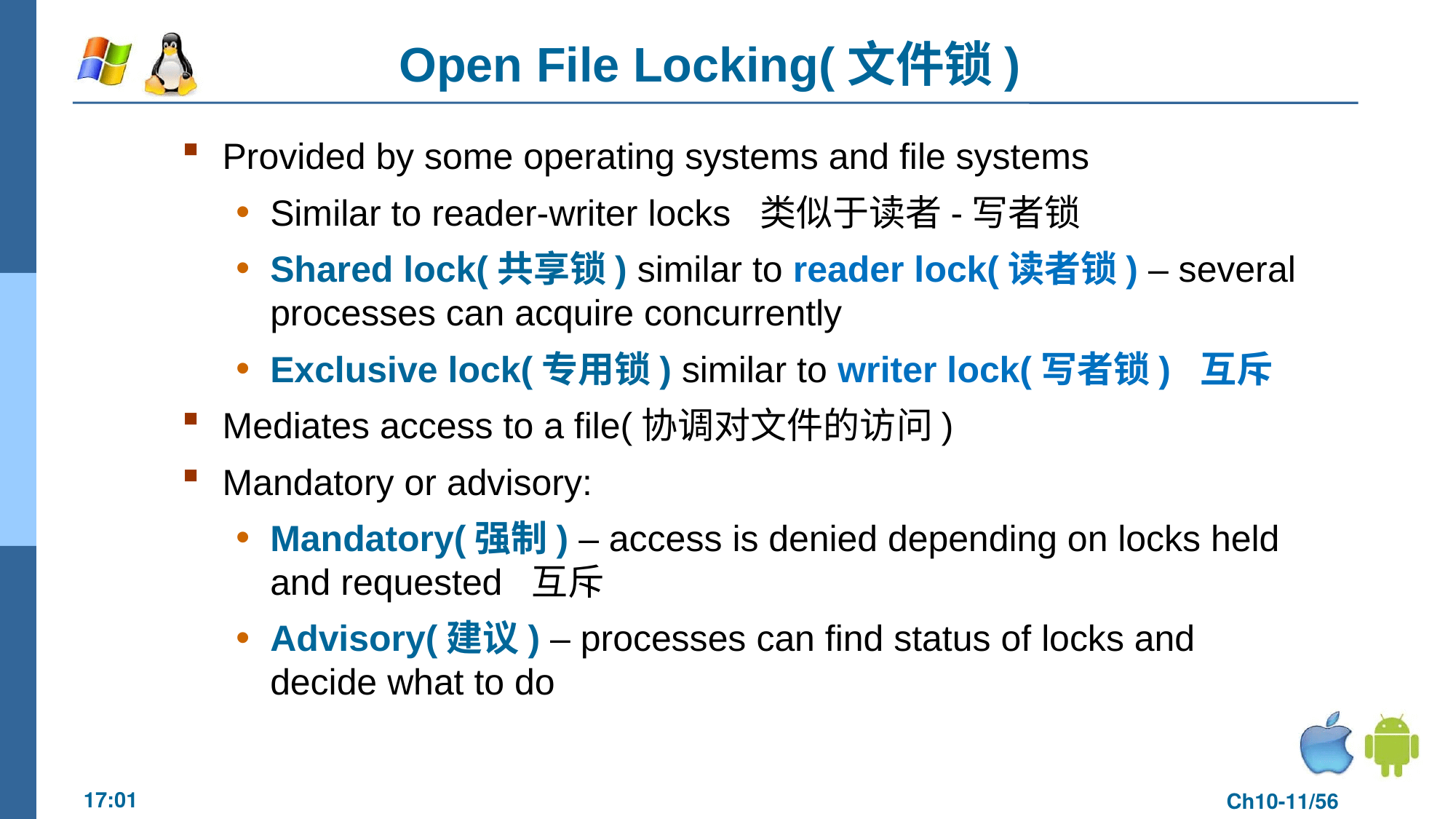

# Open File Locking(文件锁)
Provided by some operating systems and file systems
Similar to reader-writer locks  类似于读者-写者锁
Shared lock(共享锁) similar to reader lock(读者锁) – several processes can acquire concurrently
Exclusive lock(专用锁) similar to writer lock(写者锁)  互斥
Mediates access to a file(协调对文件的访问)
Mandatory or advisory:
Mandatory(强制) – access is denied depending on locks held and requested  互斥
Advisory(建议) – processes can find status of locks and decide what to do